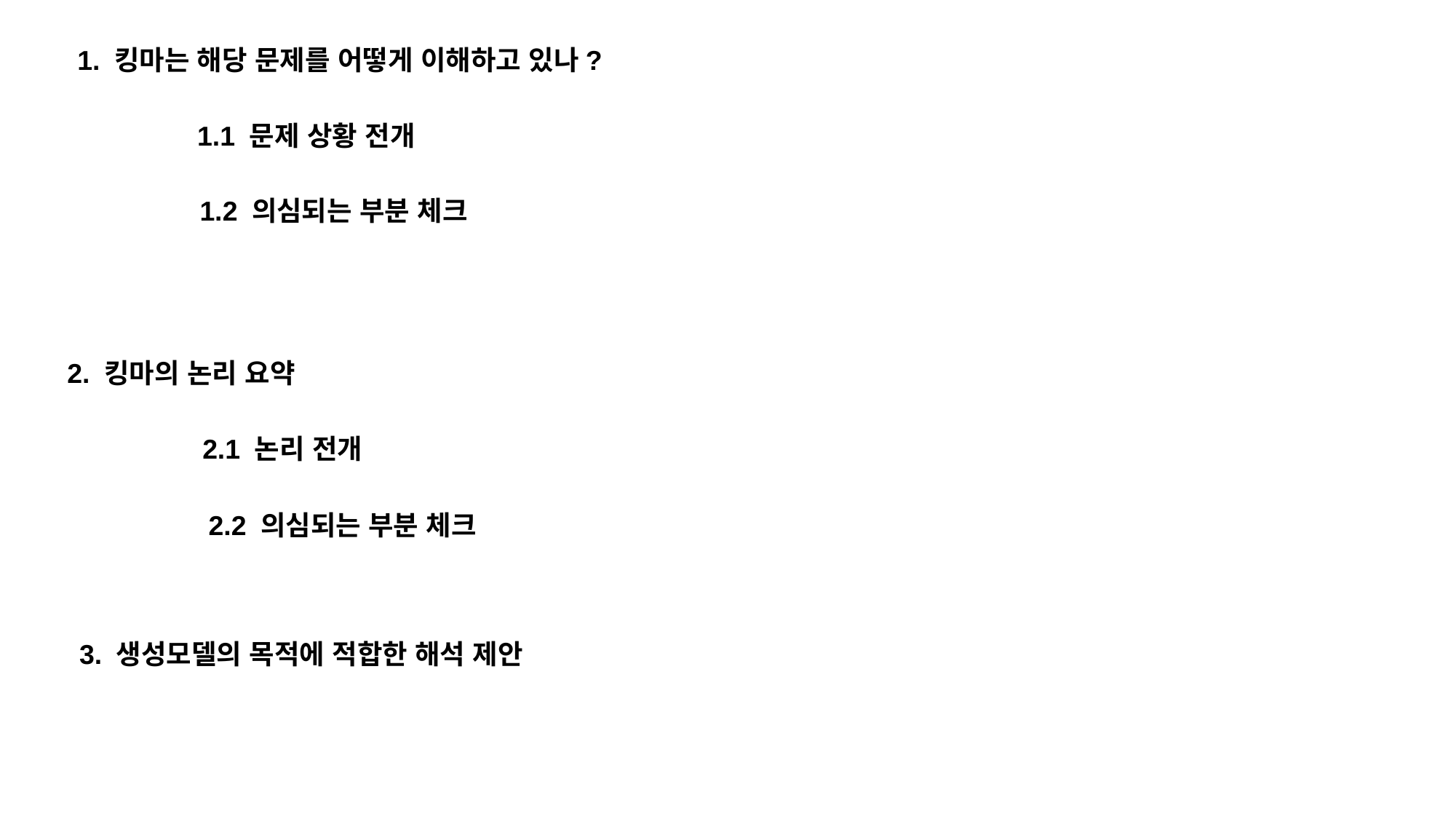

1. 킹마는 해당 문제를 어떻게 이해하고 있나?
1.1 문제 상황 전개
1.2 의심되는 부분 체크
2. 킹마의 논리 요약
2.1 논리 전개
2.2 의심되는 부분 체크
3. 생성모델의 목적에 적합한 해석 제안